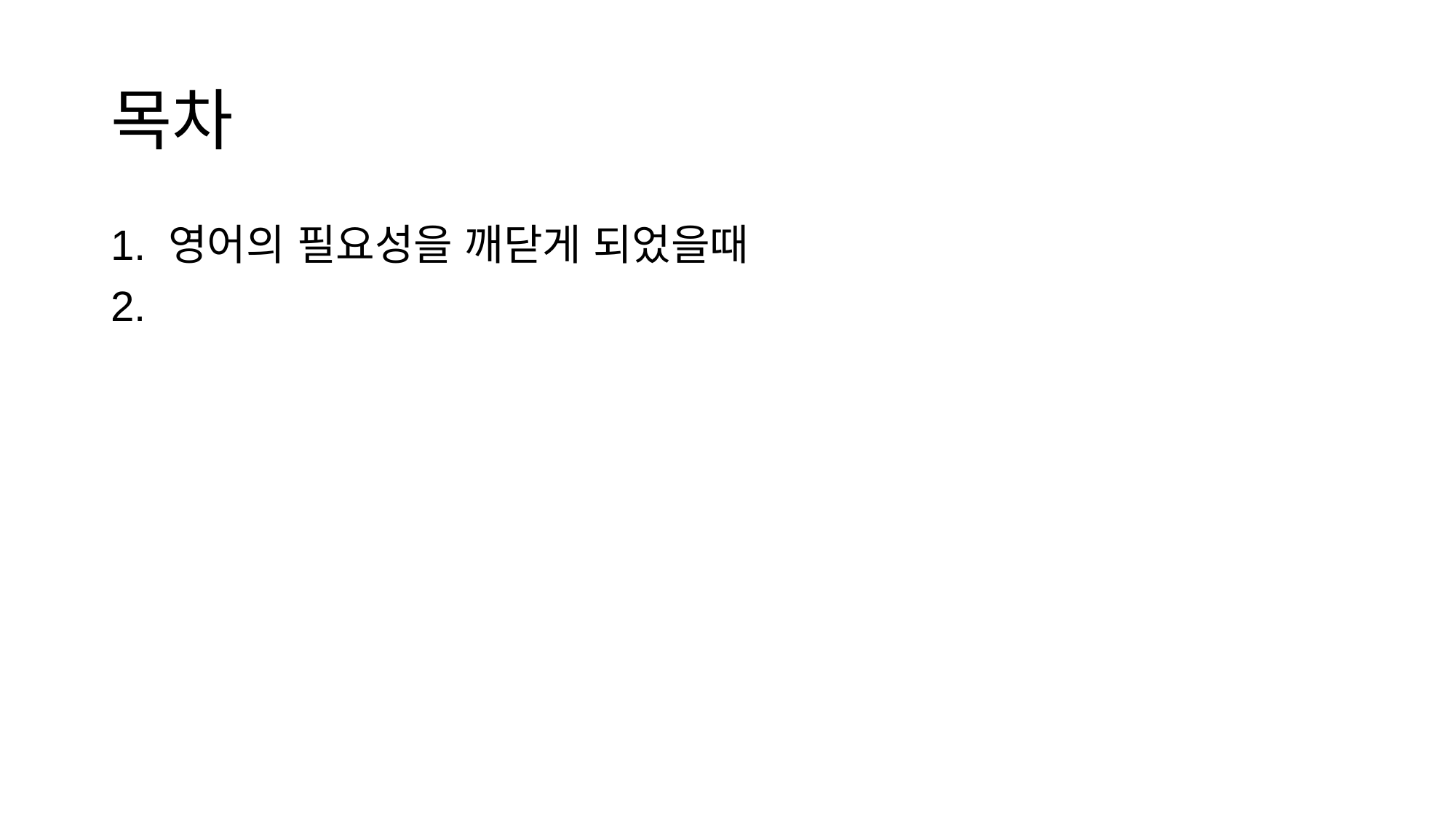

# 목차
1. 영어의 필요성을 깨닫게 되었을때
2.